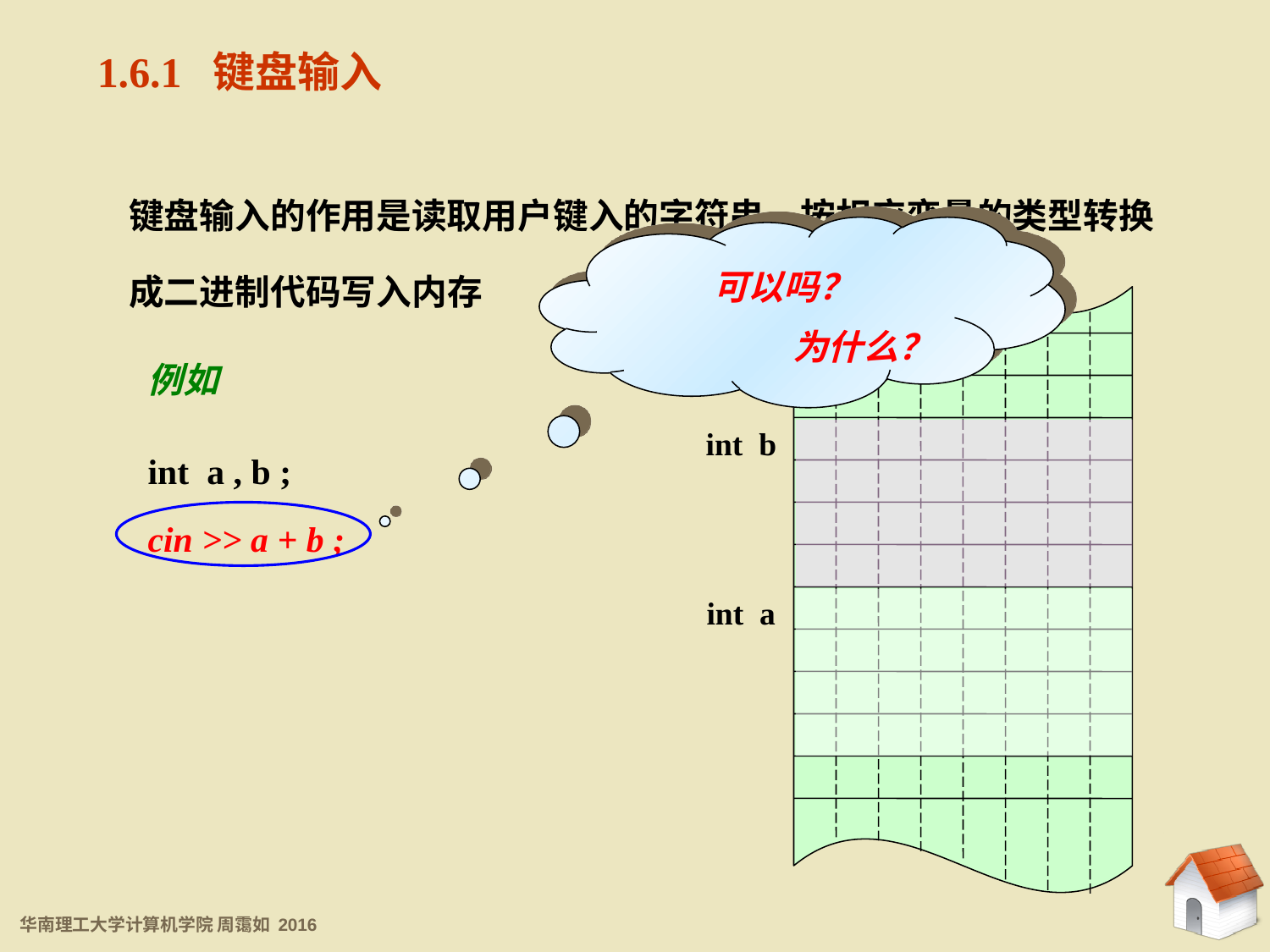

1.6.1  键盘输入
键盘输入的作用是读取用户键入的字符串，按相应变量的类型转换成二进制代码写入内存
可以吗？
	   为什么？

  int  b

int  a

例如
int  a , b ;
cin >> a + b ;